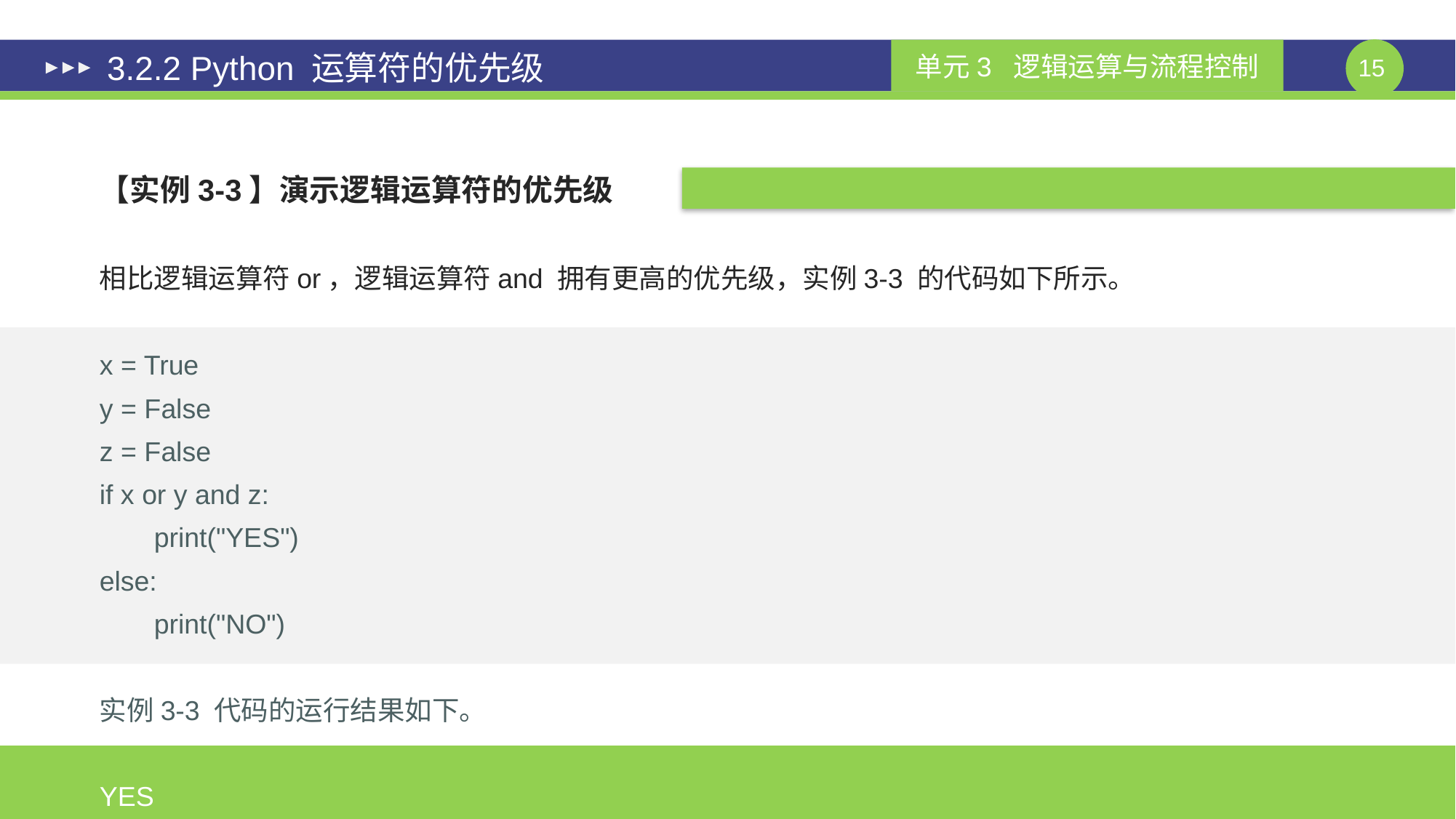

# 3.2.2 Python 运算符的优先级
【实例3-3】演示逻辑运算符的优先级

相比逻辑运算符or，逻辑运算符and 拥有更高的优先级，实例3-3 的代码如下所示。

x = True
y = False
z = False
if x or y and z:
	print("YES")
else:
	print("NO")

实例3-3 代码的运行结果如下。

YES